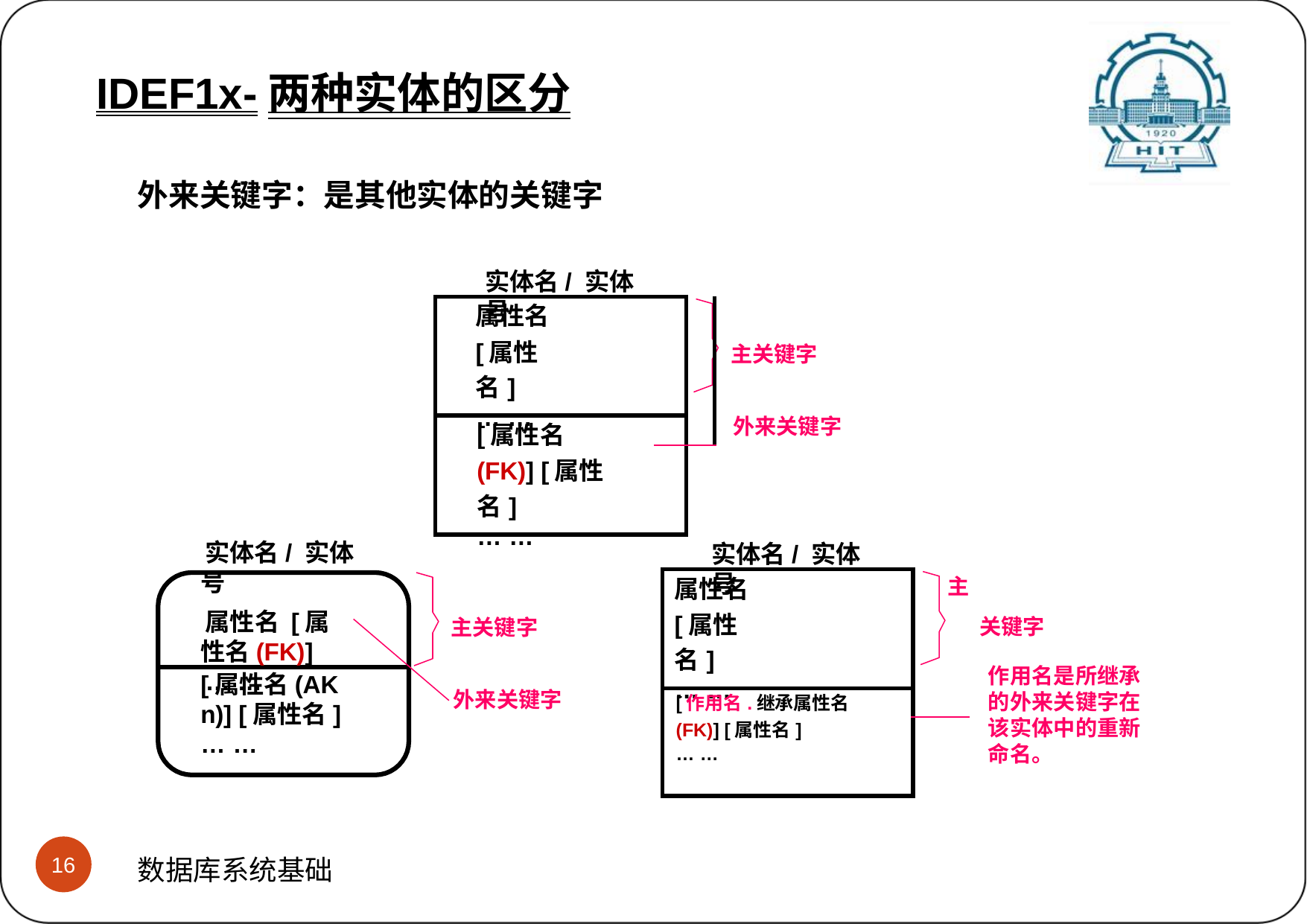

# IDEF1x-两种实体的区分 (6)关于外码-外来关键字
IDEF1x-两种实体的区分
外来关键字：是其他实体的关键字
实体名/ 实体号
| 属性名 [属性名] …… |  |  |
| --- | --- | --- |
| [属性名(FK)] [属性名] …… |  |  |
|  |  |  |

主关键字
外来关键字
实体名/ 实体号
属性名 [属性名(FK)]
……
实体名/ 实体号
| 属性名 [属性名] …… | 主 |
| --- | --- |
| [作用名.继承属性名(FK)] [属性名] …… |  |
|  |  |

关键字
主关键字

作用名是所继承 的外来关键字在 该实体中的重新 命名。

[属性名(AK n)] [属性名]
……
外来关键字